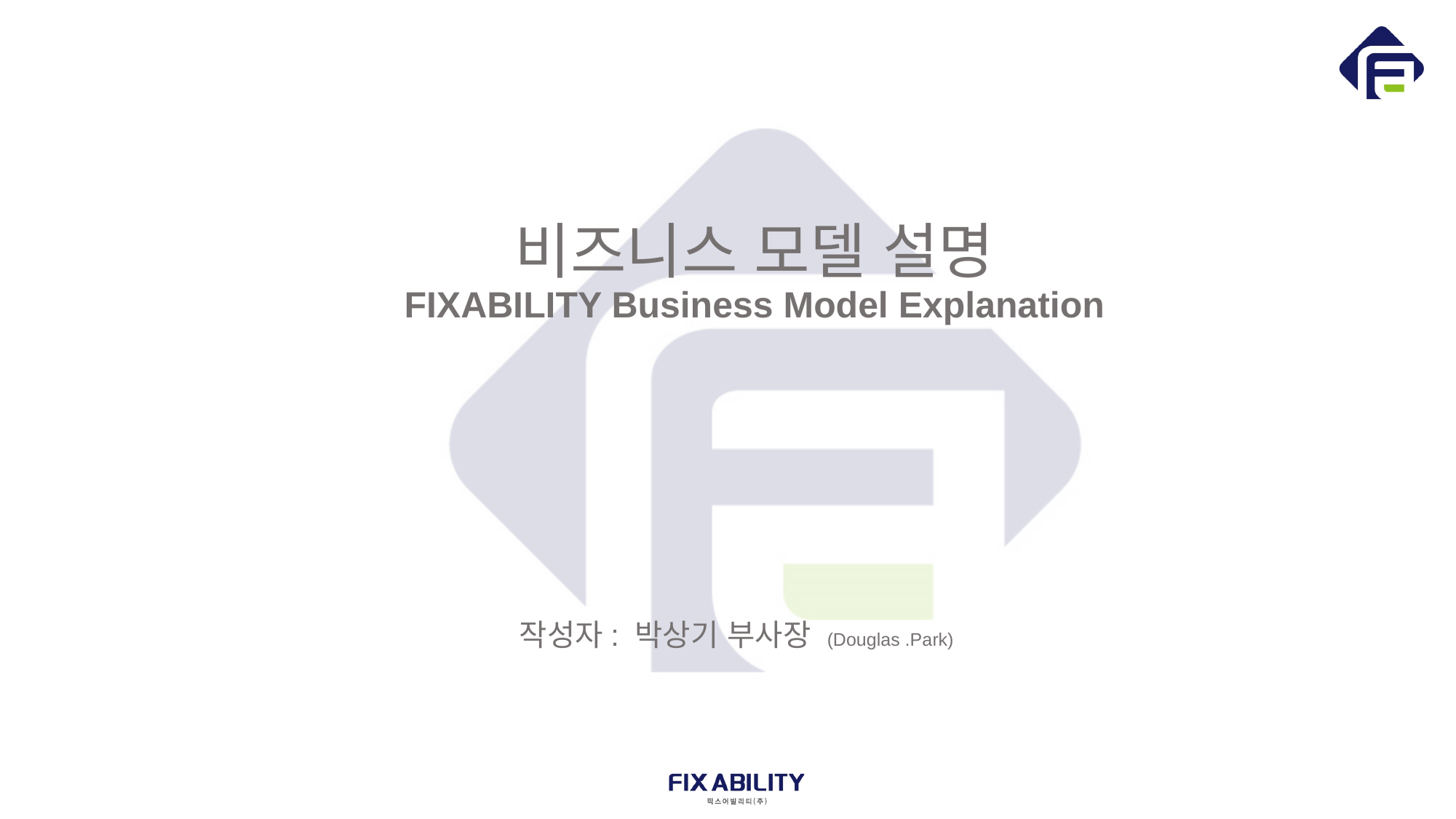

비즈니스 모델 설명
FIXABILITY Business Model Explanation
작성자: 박상기 부사장 (Douglas .Park)